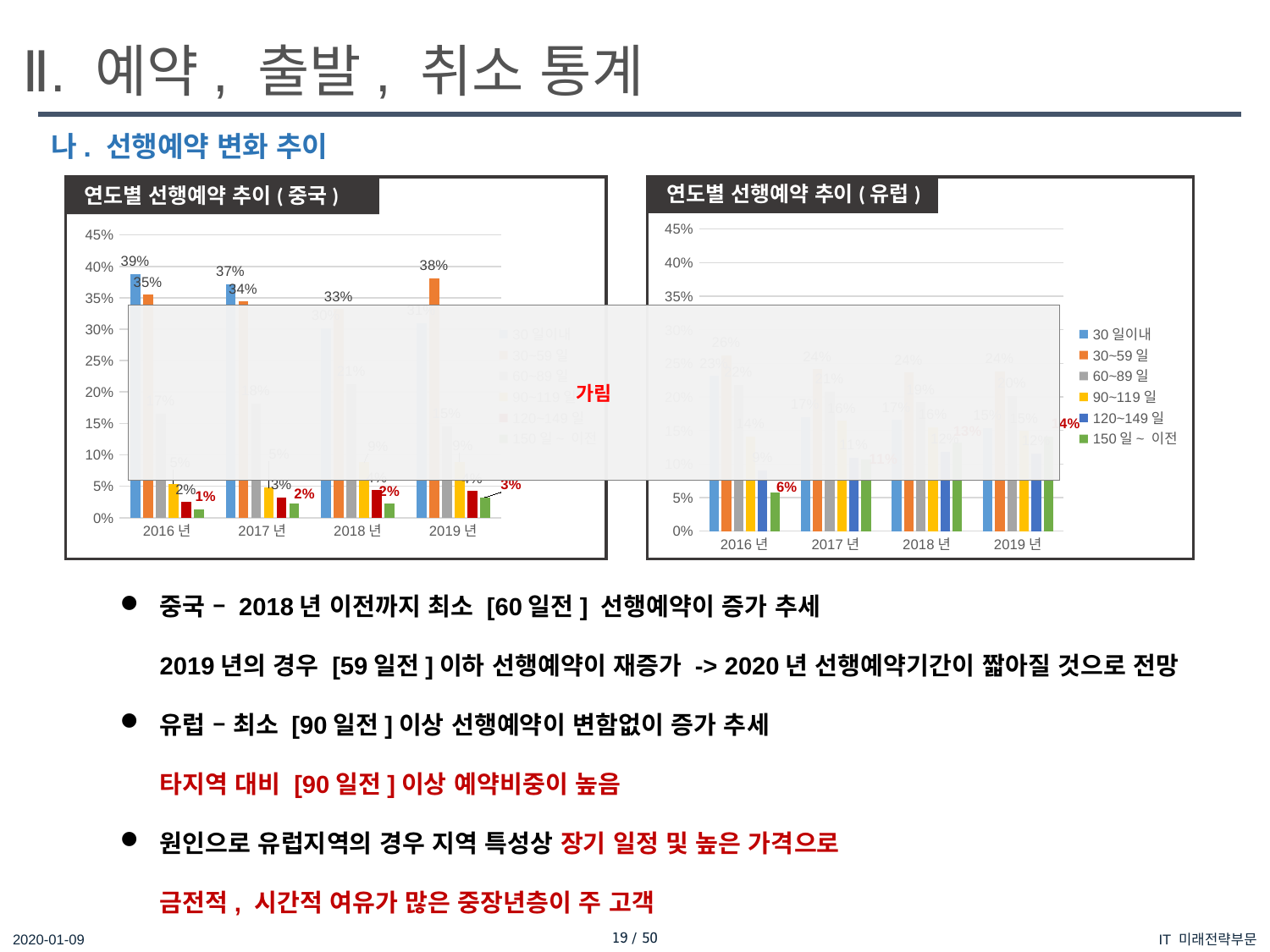

Ⅱ. 예약, 출발, 취소 통계
나. 선행예약 변화 추이
연도별 선행예약 추이(유럽)
연도별 선행예약 추이(중국)

연도별 선행예약 추이(20대)

### Chart

| Category | 30일이내 | 30~59일 | 60~89일 | 90~119일 | 120~149일 | 150일~ 이전 |
|---|---|---|---|---|---|---|
| 2016년 | 0.3876968870147588 | 0.35495473148952 | 0.16519905742279548 | 0.05370209599404688 | 0.024804663276696018 | 0.013642564802182811 |
| 2017년 | 0.3716647331786543 | 0.3439675174013921 | 0.1818445475638051 | 0.04770881670533643 | 0.031902552204176336 | 0.02291183294663573 |
| 2018년 | 0.3015121630506246 | 0.3318869165023011 | 0.2131492439184747 | 0.08783694937541091 | 0.04352399737015122 | 0.022090729783037475 |
| 2019년 | 0.30950589415600704 | 0.3813644344118385 | 0.145472786556308 | 0.0890393779784299 | 0.04226235264609982 | 0.03235515425131678 |

### Chart

| Category | 30일이내 | 30~59일 | 60~89일 | 90~119일 | 120~149일 | 150일~ 이전 |
|---|---|---|---|---|---|---|
| 2016년 | 0.2314663843303335 | 0.2620434092112229 | 0.2179777660137639 | 0.14125992588671255 | 0.09033350979354156 | 0.05691900476442562 |
| 2017년 | 0.16974774935377485 | 0.24139406364203583 | 0.20809341296015688 | 0.16406096800071307 | 0.10976022818433015 | 0.10694357785898921 |
| 2018년 | 0.16552833188782884 | 0.2365929459381324 | 0.19239664642960394 | 0.15504842440011565 | 0.1183326105810928 | 0.13210104076322637 |
| 2019년 | 0.15393631568665755 | 0.23774174643485055 | 0.20165515281748922 | 0.1495498055373031 | 0.11600277042746275 | 0.14111420909623684 |
가림
중국 – 2018년 이전까지 최소 [60일전] 선행예약이 증가 추세
2019년의 경우 [59일전]이하 선행예약이 재증가 -> 2020년 선행예약기간이 짧아질 것으로 전망
유럽 – 최소 [90일전]이상 선행예약이 변함없이 증가 추세
타지역 대비 [90일전]이상 예약비중이 높음
원인으로 유럽지역의 경우 지역 특성상 장기 일정 및 높은 가격으로
금전적, 시간적 여유가 많은 중장년층이 주 고객
19 / 50
IT 미래전략부문
2020-01-09